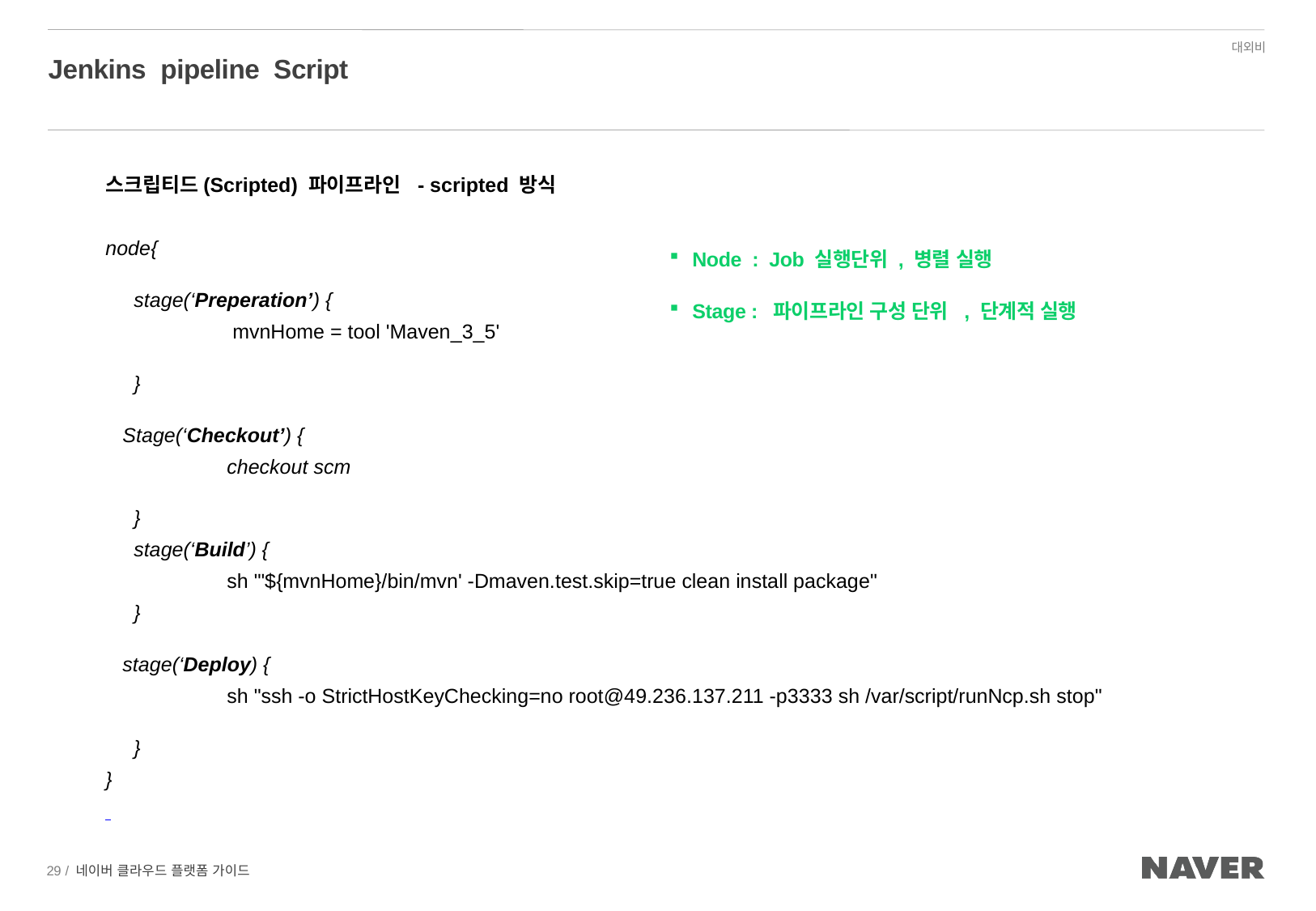

# Jenkins  pipeline  Script
스크립티드(Scripted) 파이프라인  - scripted 방식
node{
     stage(‘Preperation’) {
	 mvnHome = tool 'Maven_3_5'
     }
   Stage(‘Checkout’) {
	checkout scm
     }
     stage(‘Build’) {
         	sh "'${mvnHome}/bin/mvn' -Dmaven.test.skip=true clean install package"
     }
   stage(‘Deploy) {
          	sh "ssh -o StrictHostKeyChecking=no root@49.236.137.211 -p3333 sh /var/script/runNcp.sh stop"
     }
}
Node  :  Job 실행단위 , 병렬 실행
Stage :  파이프라인 구성 단위  , 단계적 실행